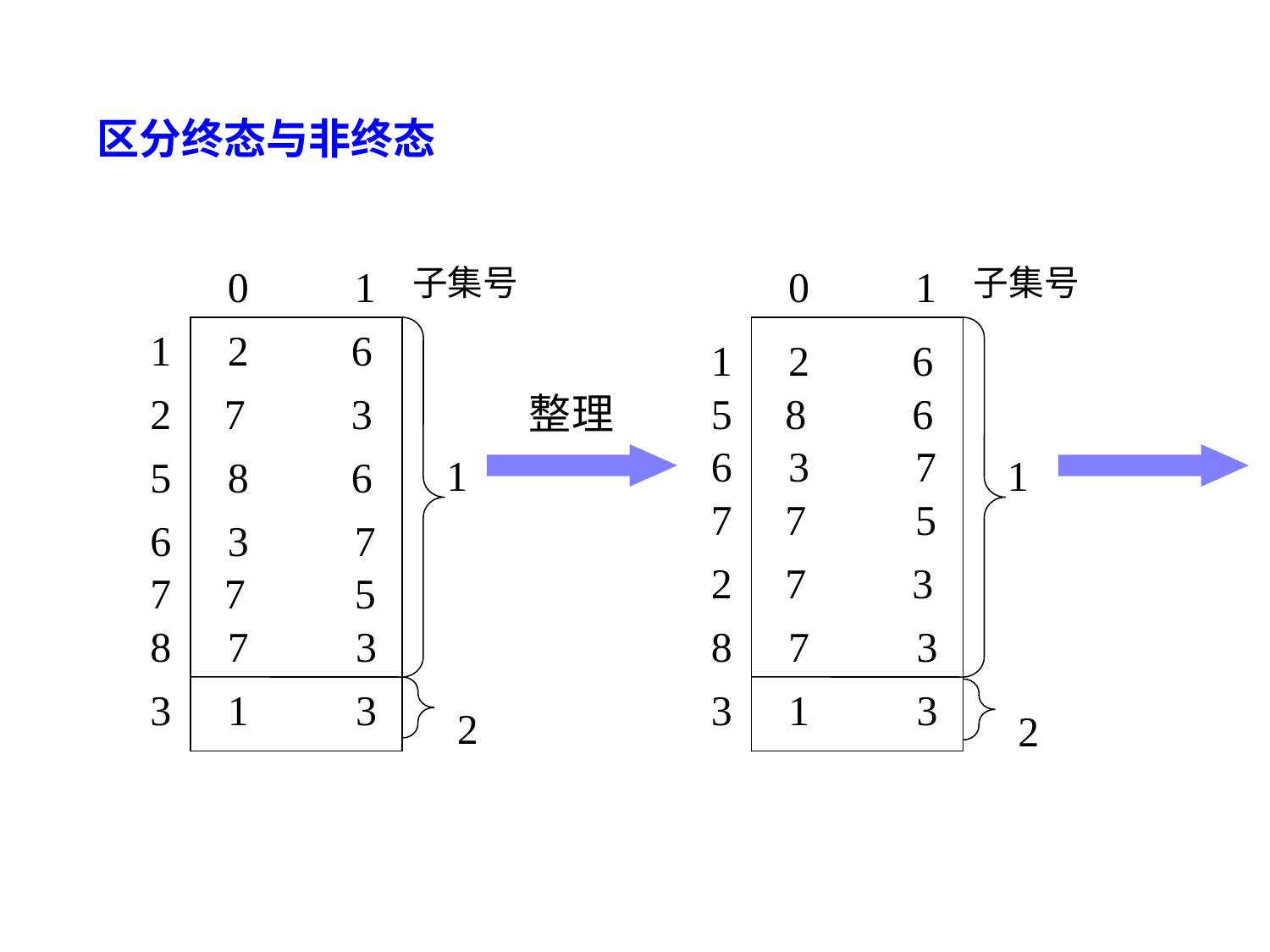

区分终态与非终态

0
1
子集号
1

2
6

1
2
7
3
5
8
6
6
3
7
7
7
5
8
7
3
3

1
3

2
0
1
子集号

1
1
2
6
5
8
6
6
3
7
7
7
5
2
7
3
8
7
3
3

1
3

2
整理